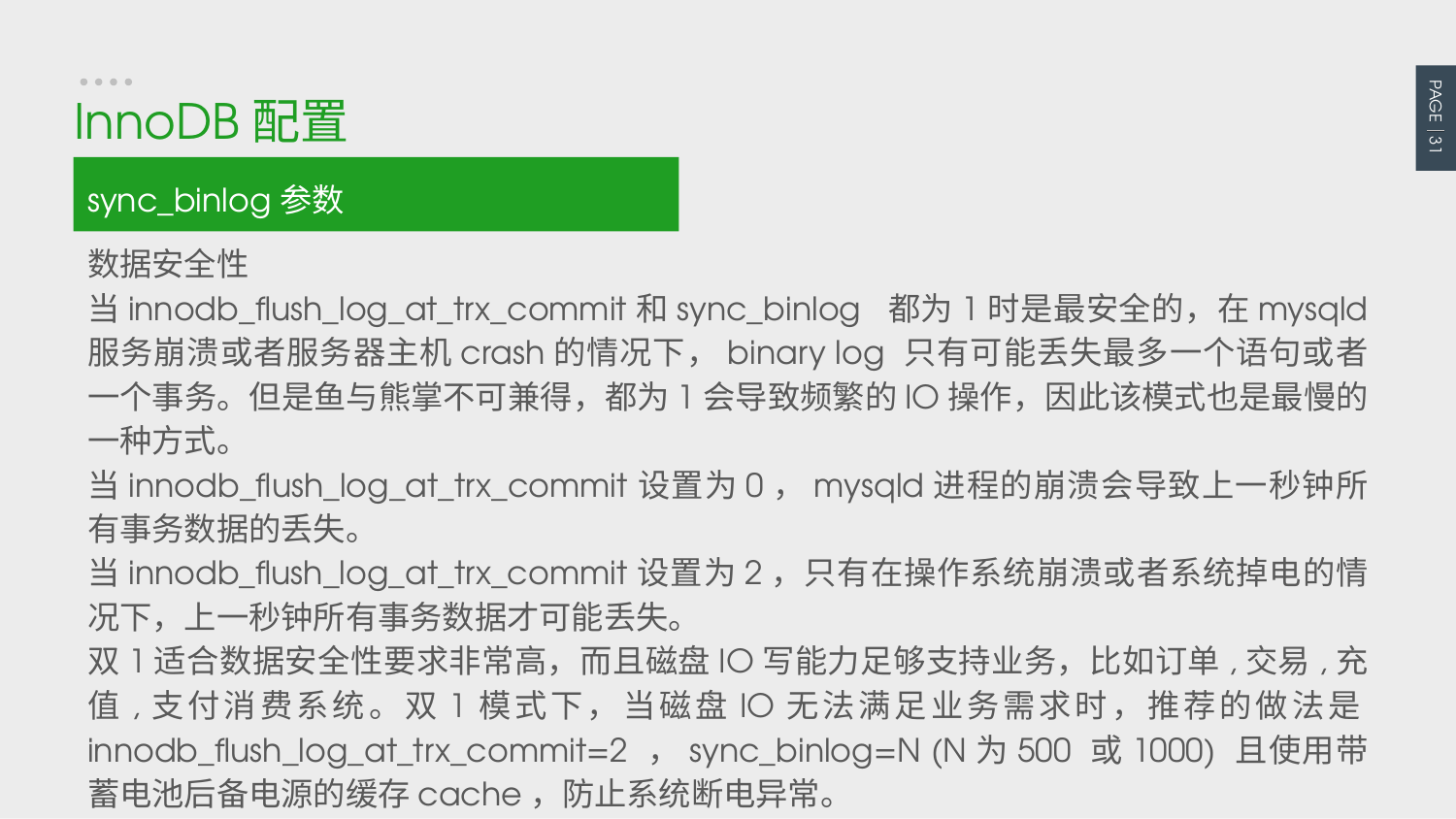

PAGE   31
InnoDB配置

sync_binlog参数
数据安全性
当innodb_flush_log_at_trx_commit和sync_binlog  都为1时是最安全的，在mysqld 服务崩溃或者服务器主机crash的情况下，binary log 只有可能丢失最多一个语句或者一个事务。但是鱼与熊掌不可兼得，都为1会导致频繁的IO操作，因此该模式也是最慢的一种方式。
当innodb_flush_log_at_trx_commit设置为0，mysqld进程的崩溃会导致上一秒钟所有事务数据的丢失。
当innodb_flush_log_at_trx_commit设置为2，只有在操作系统崩溃或者系统掉电的情况下，上一秒钟所有事务数据才可能丢失。
双1适合数据安全性要求非常高，而且磁盘IO写能力足够支持业务，比如订单,交易,充值,支付消费系统。双1模式下，当磁盘IO无法满足业务需求时，推荐的做法是innodb_flush_log_at_trx_commit=2 ，sync_binlog=N (N为500 或1000) 且使用带蓄电池后备电源的缓存cache，防止系统断电异常。